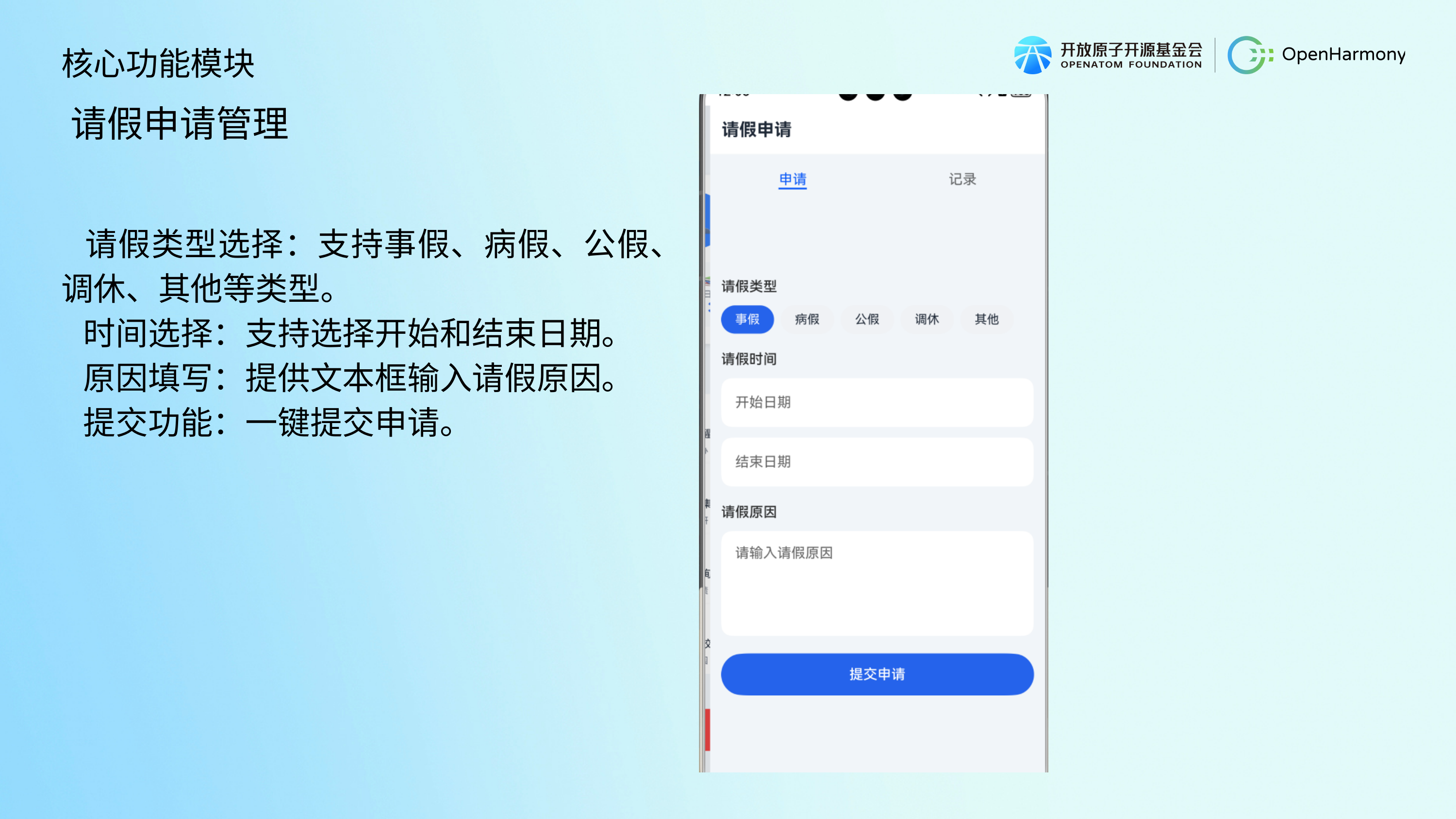

核心功能模块

请假申请管理
  请假类型选择：支持事假、病假、公假、调休、其他等类型。
  时间选择：支持选择开始和结束日期。
  原因填写：提供文本框输入请假原因。
  提交功能：一键提交申请。